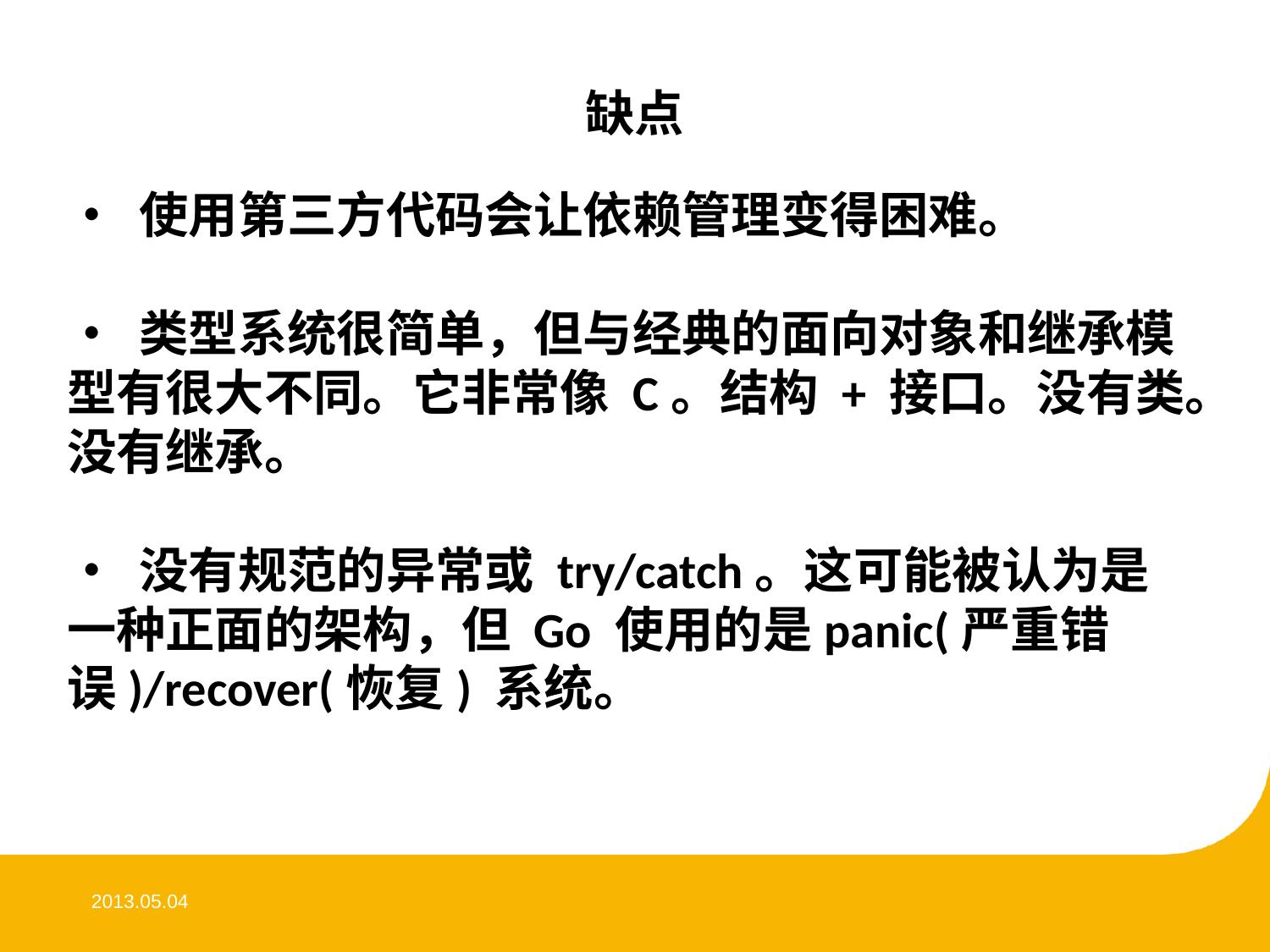

缺点
• 使用第三方代码会让依赖管理变得困难。

• 类型系统很简单，但与经典的面向对象和继承模型有很大不同。它非常像 C。结构 + 接口。没有类。没有继承。

• 没有规范的异常或 try/catch。这可能被认为是一种正面的架构，但 Go 使用的是panic(严重错误)/recover(恢复) 系统。
2013.05.04
16